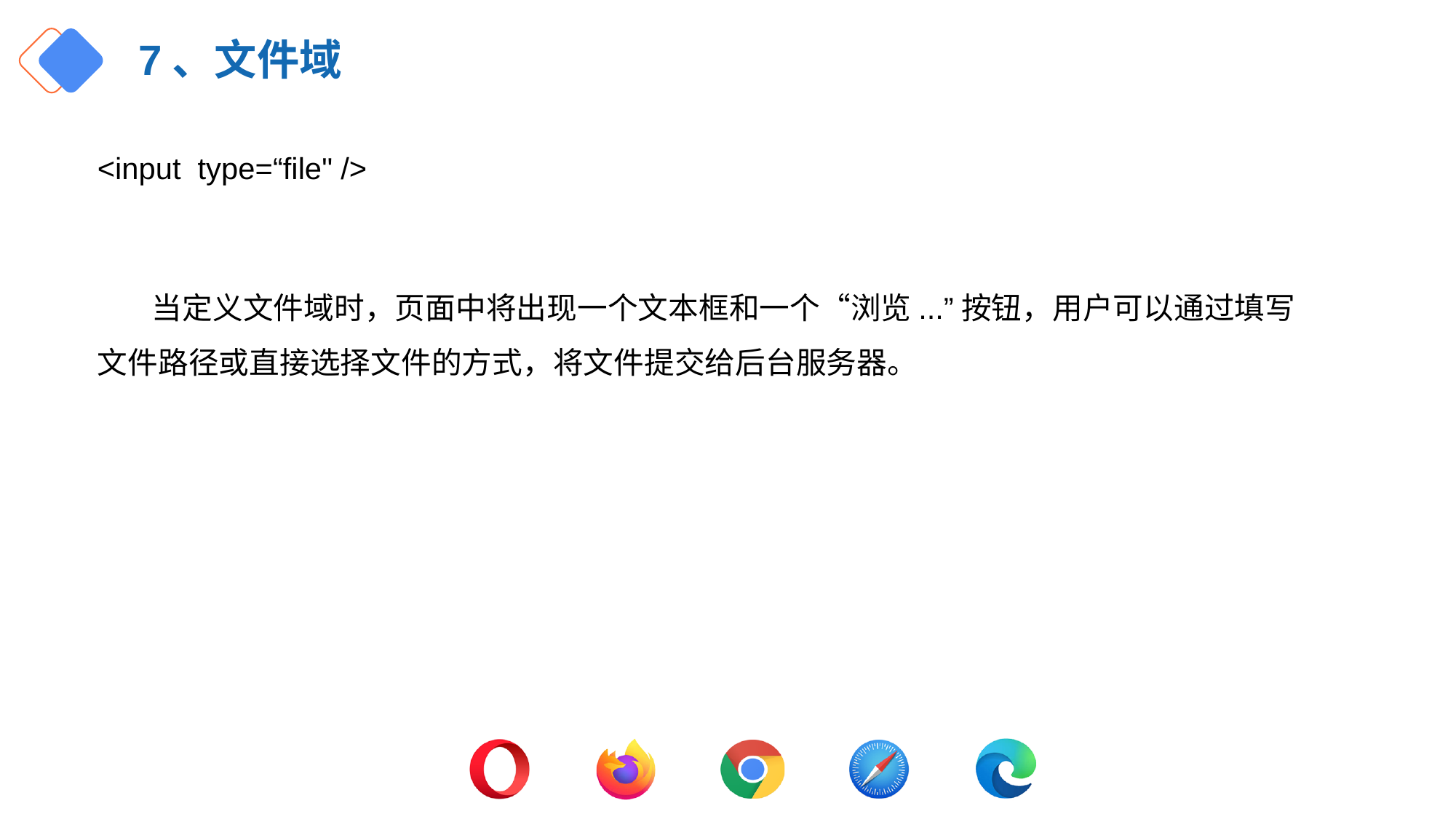

# 7、文件域
<input  type=“file" />

当定义文件域时，页面中将出现一个文本框和一个“浏览...”按钮，用户可以通过填写文件路径或直接选择文件的方式，将文件提交给后台服务器。